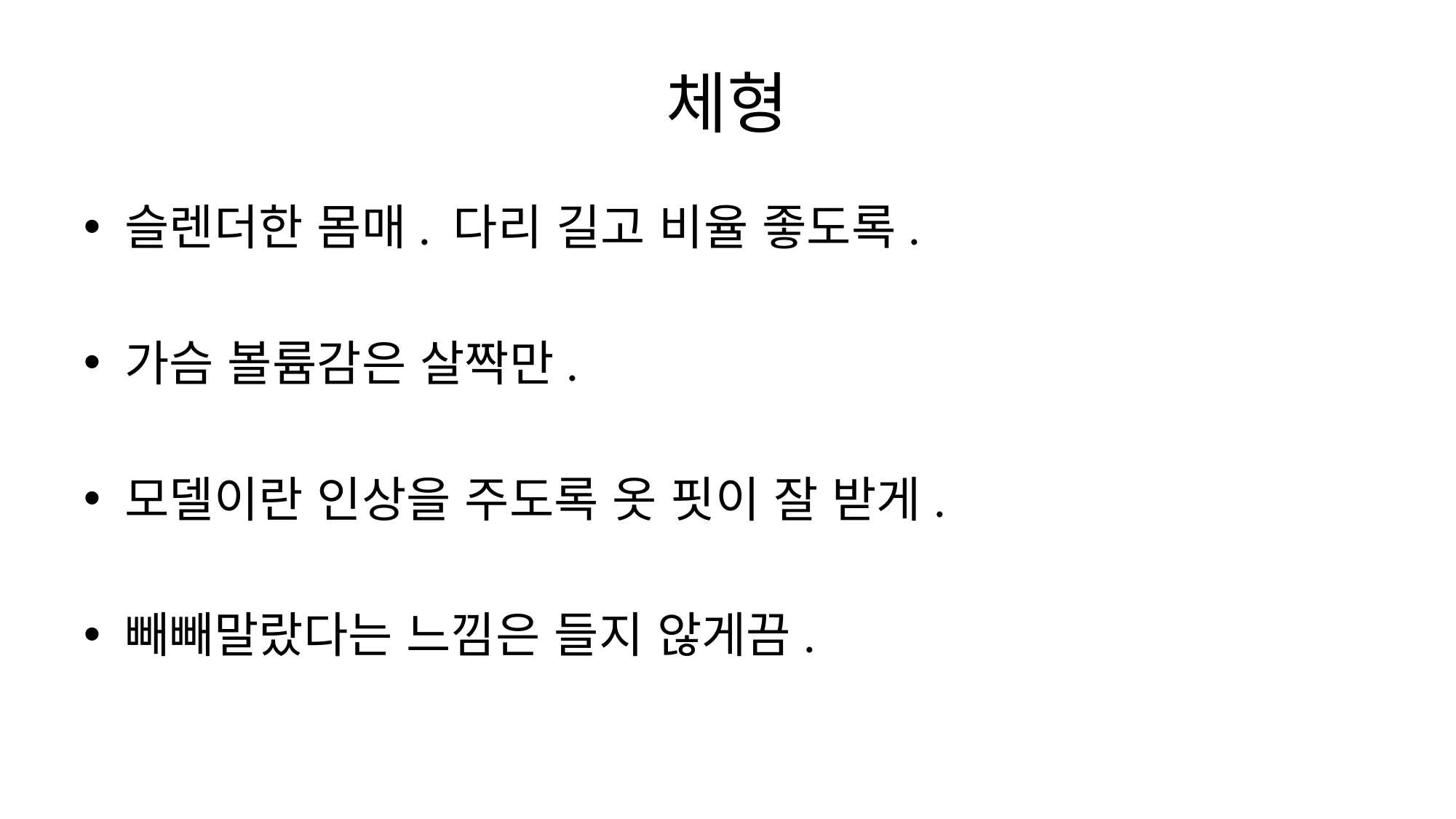

# 체형
슬렌더한 몸매. 다리 길고 비율 좋도록.

가슴 볼륨감은 살짝만.

모델이란 인상을 주도록 옷 핏이 잘 받게.

빼빼말랐다는 느낌은 들지 않게끔.